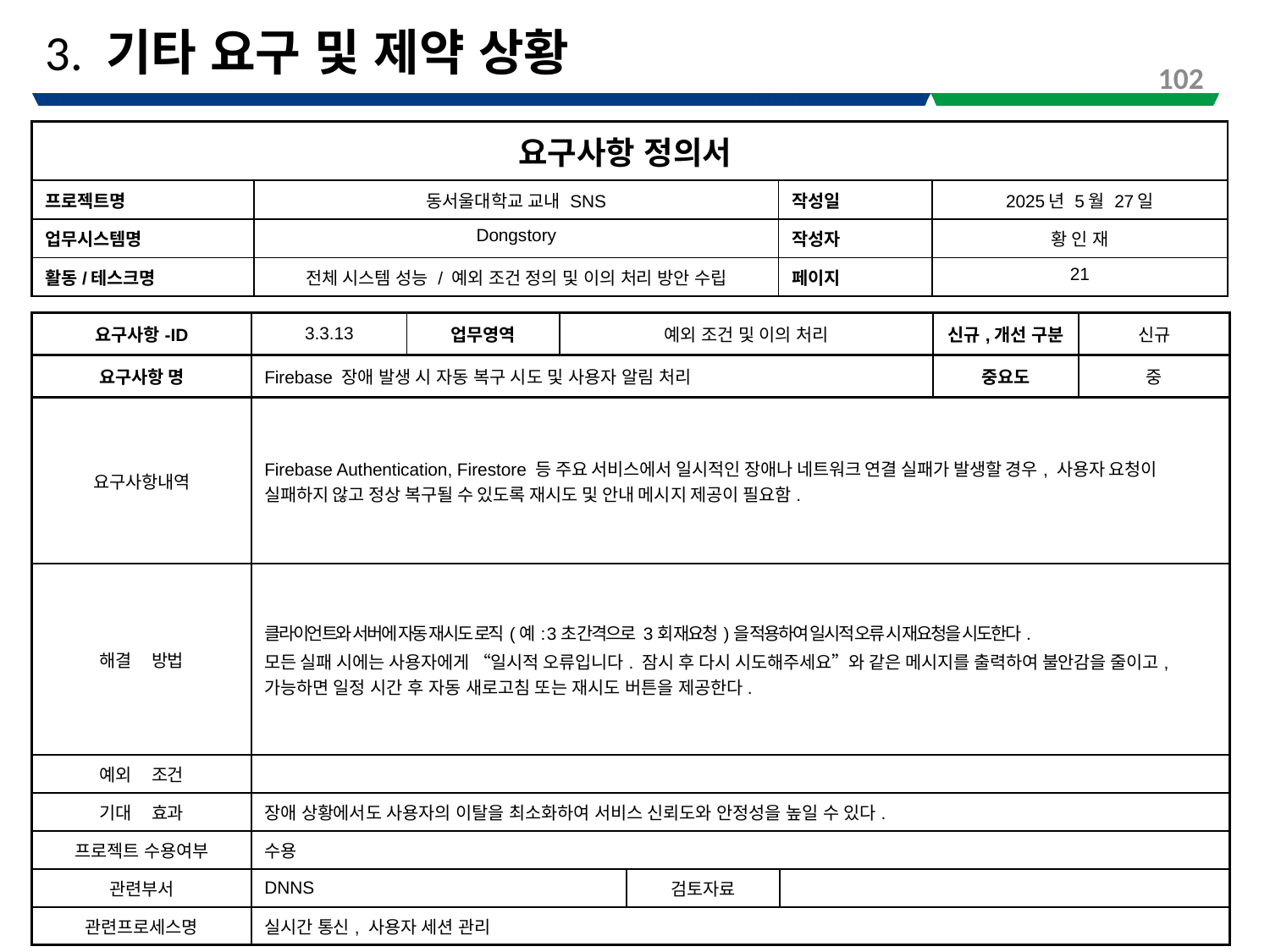

# 3. 기타 요구 및 제약 상황
102
| 요구사항 정의서 |  |  |  |
| --- | --- | --- | --- |
| 프로젝트명 | 동서울대학교 교내 SNS | 작성일 | 2025년 5월 27일 |
| 업무시스템명 | Dongstory | 작성자 | 황 인 재 |
| 활동/테스크명 | 전체 시스템 성능 / 예외 조건 정의 및 이의 처리 방안 수립 | 페이지 | 21 |
| 요구사항-ID | 3.3.13 | 업무영역 | 예외 조건 및 이의 처리 |  |  | 신규,개선 구분 | 신규 |
| --- | --- | --- | --- | --- | --- | --- | --- |
| 요구사항 명 | Firebase 장애 발생 시 자동 복구 시도 및 사용자 알림 처리 |  |  |  |  | 중요도 | 중 |
| 요구사항내역 | Firebase Authentication, Firestore 등 주요 서비스에서 일시적인 장애나 네트워크 연결 실패가 발생할 경우, 사용자 요청이 실패하지 않고 정상 복구될 수 있도록 재시도 및 안내 메시지 제공이 필요함. |  |  |  |  |  |  |
| 해결 방법 | 클라이언트와 서버에 자동 재시도 로직(예: 3초 간격으로 3회 재요청)을 적용하여 일시적 오류 시 재요청을 시도한다. 모든 실패 시에는 사용자에게 “일시적 오류입니다. 잠시 후 다시 시도해주세요”와 같은 메시지를 출력하여 불안감을 줄이고, 가능하면 일정 시간 후 자동 새로고침 또는 재시도 버튼을 제공한다. |  |  |  |  |  |  |
| 예외 조건 |  |  |  |  |  |  |  |
| 기대 효과 | 장애 상황에서도 사용자의 이탈을 최소화하여 서비스 신뢰도와 안정성을 높일 수 있다. |  |  |  |  |  |  |
| 프로젝트 수용여부 | 수용 |  |  |  |  |  |  |
| 관련부서 | DNNS |  |  | 검토자료 |  |  |  |
| 관련프로세스명 | 실시간 통신, 사용자 세션 관리 |  |  |  |  |  |  |